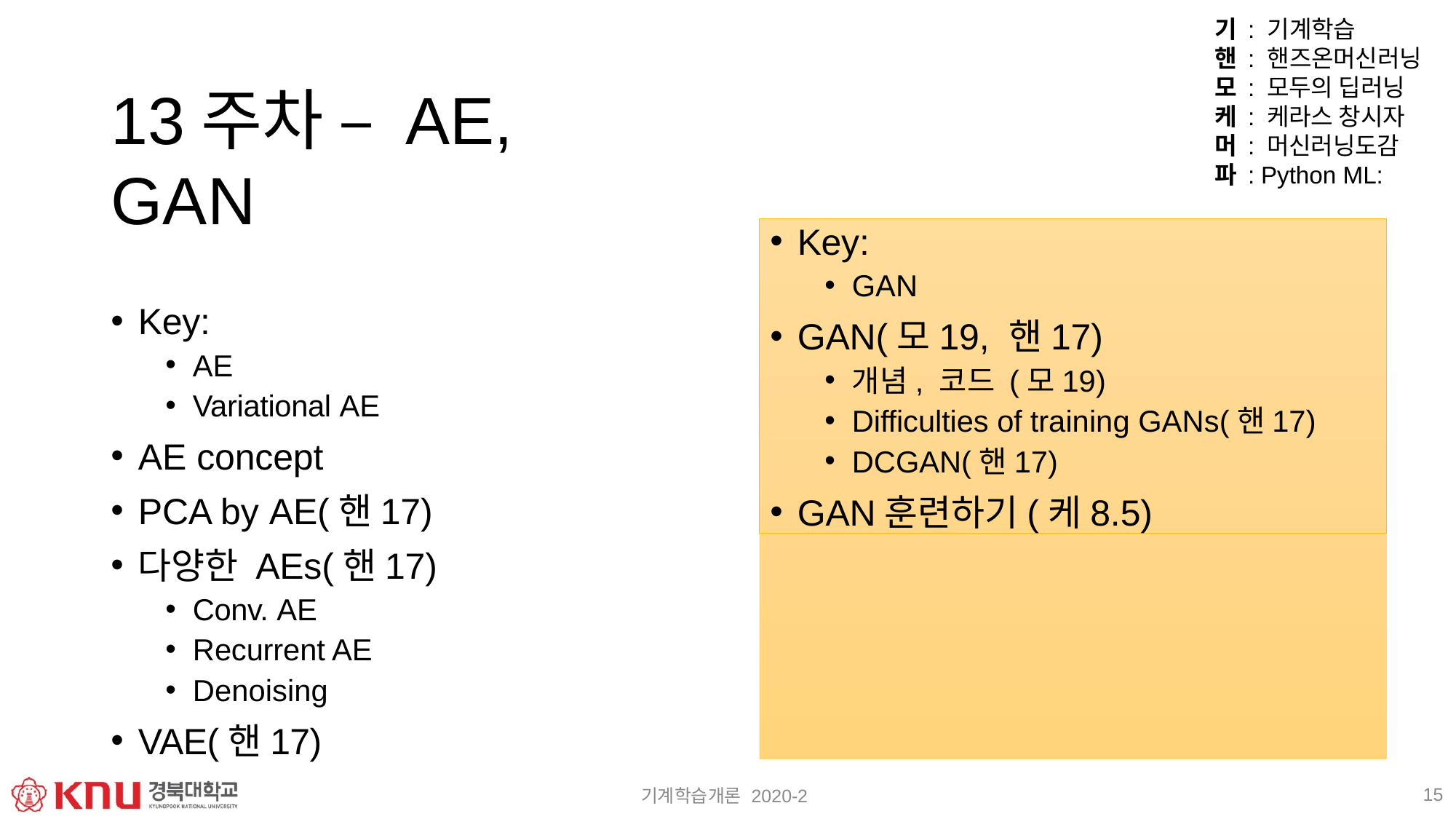

기 : 기계학습
핸 : 핸즈온머신러닝  모 : 모두의 딥러닝  케 : 케라스 창시자  머 : 머신러닝도감  파 : Python ML:
13주차 – AE, GAN
Key:
AE
Variational AE
AE concept
PCA by AE(핸17)
다양한 AEs(핸17)
Conv. AE
Recurrent AE
Denoising
VAE(핸17)

Key:
GAN
GAN(모19, 핸17)
개념, 코드 (모19)
Difficulties of training GANs(핸17)
DCGAN(핸17)
GAN훈련하기(케8.5)
15
기계학습개론 2020-2